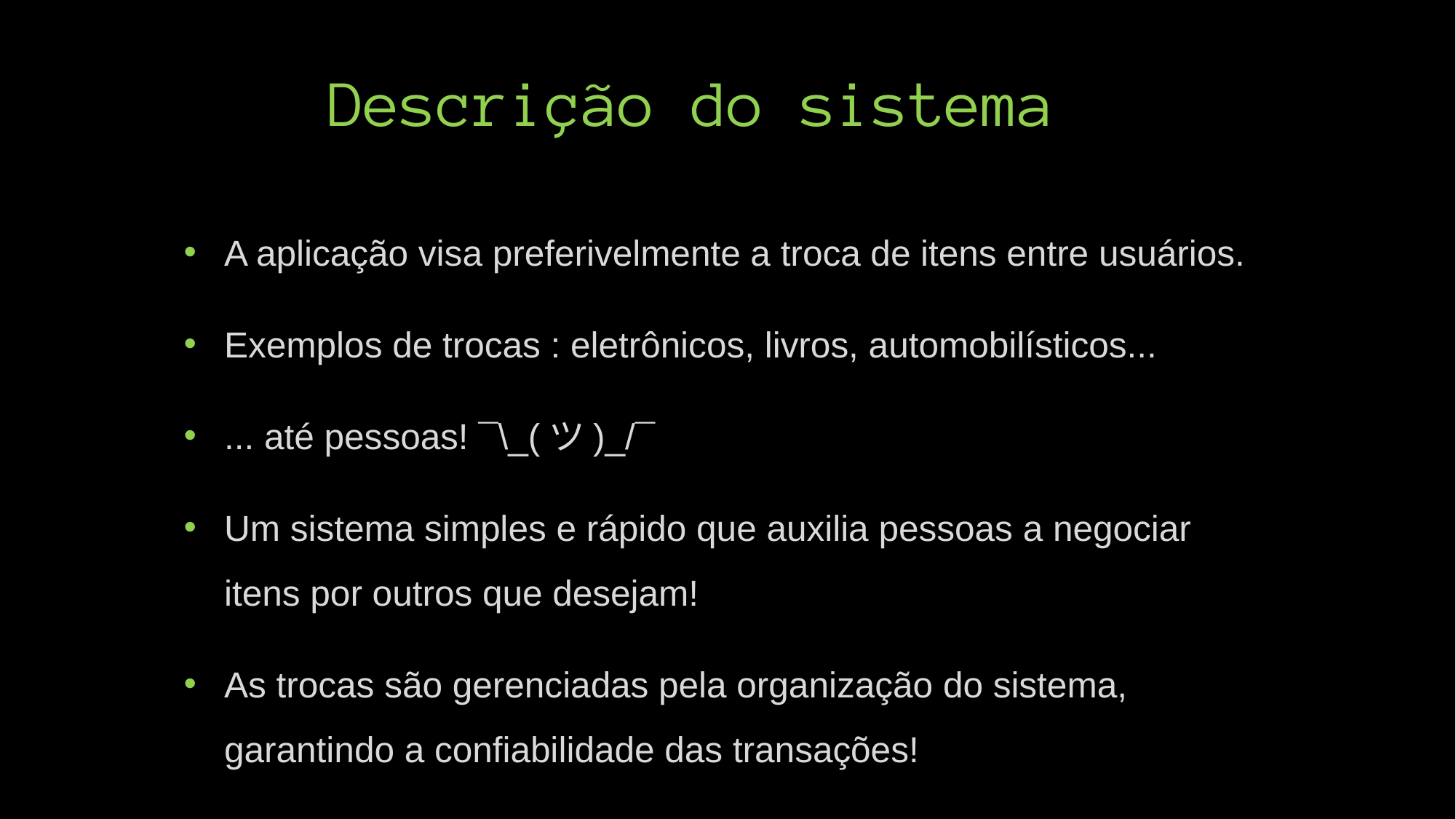

# Descrição do sistema
A aplicação visa preferivelmente a troca de itens entre usuários.
Exemplos de trocas : eletrônicos, livros, automobilísticos...
... até pessoas! ¯\_(ツ)_/¯
Um sistema simples e rápido que auxilia pessoas a negociar itens por outros que desejam!
As trocas são gerenciadas pela organização do sistema, garantindo a confiabilidade das transações!